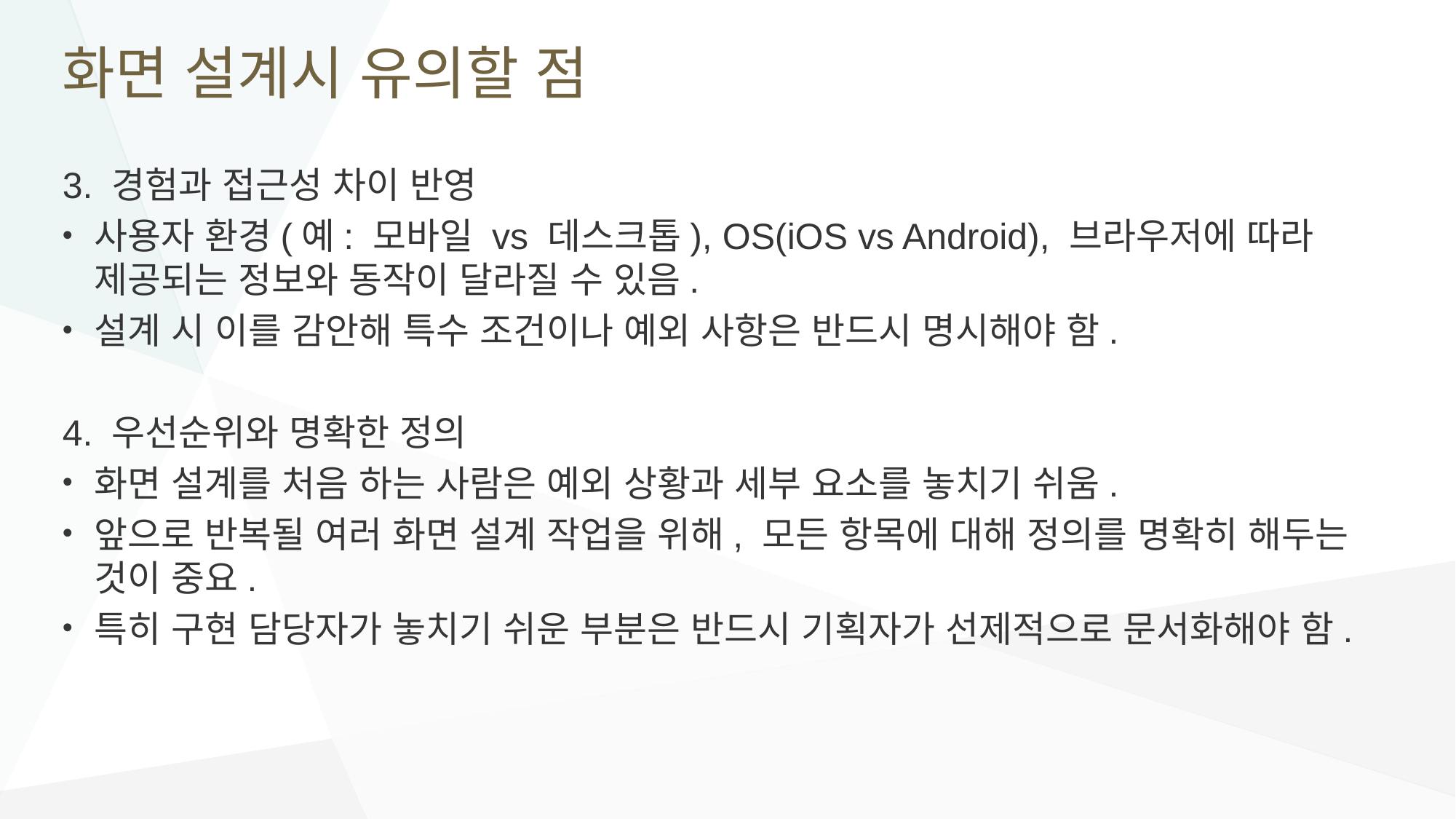

# 화면 설계시 유의할 점
3. 경험과 접근성 차이 반영
사용자 환경(예: 모바일 vs 데스크톱), OS(iOS vs Android), 브라우저에 따라 제공되는 정보와 동작이 달라질 수 있음.
설계 시 이를 감안해 특수 조건이나 예외 사항은 반드시 명시해야 함.

4. 우선순위와 명확한 정의
화면 설계를 처음 하는 사람은 예외 상황과 세부 요소를 놓치기 쉬움.
앞으로 반복될 여러 화면 설계 작업을 위해, 모든 항목에 대해 정의를 명확히 해두는 것이 중요.
특히 구현 담당자가 놓치기 쉬운 부분은 반드시 기획자가 선제적으로 문서화해야 함.